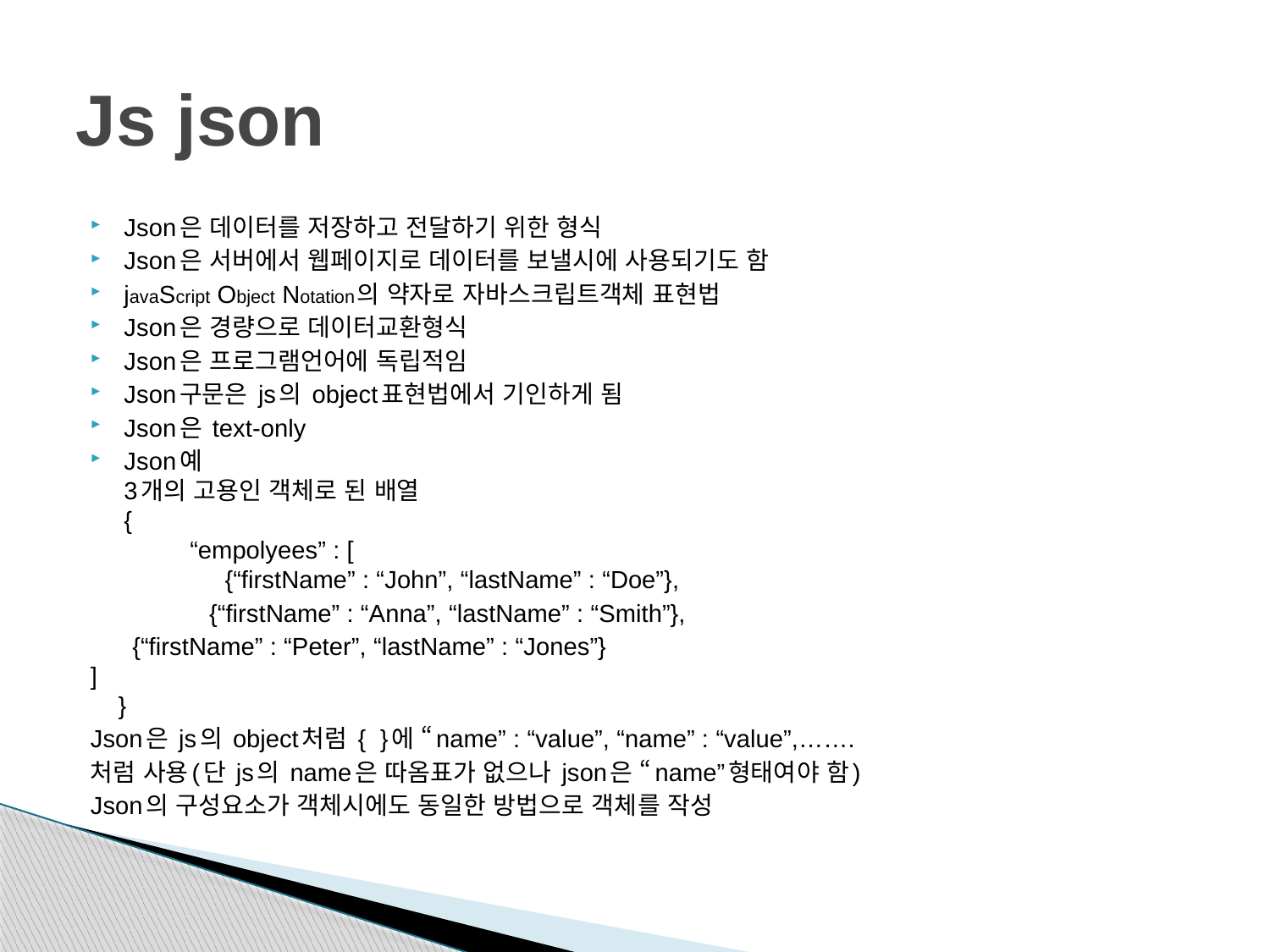

# Js json
Json은 데이터를 저장하고 전달하기 위한 형식
Json은 서버에서 웹페이지로 데이터를 보낼시에 사용되기도 함
javaScript Object Notation의 약자로 자바스크립트객체 표현법
Json은 경량으로 데이터교환형식
Json은 프로그램언어에 독립적임
Json구문은 js의 object표현법에서 기인하게 됨
Json은 text-only
Json예
3개의 고용인 객체로 된 배열
{
	“empolyees” : [
	     {“firstName” : “John”, “lastName” : “Doe”},
                 {“firstName” : “Anna”, “lastName” : “Smith”},
	      {“firstName” : “Peter”, “lastName” : “Jones”}
	]
    }
Json은 js의 object처럼 {  }에 “name” : “value”, “name” : “value”,…….
처럼 사용(단 js의 name은 따옴표가 없으나 json은 “name”형태여야 함)
Json의 구성요소가 객체시에도 동일한 방법으로 객체를 작성